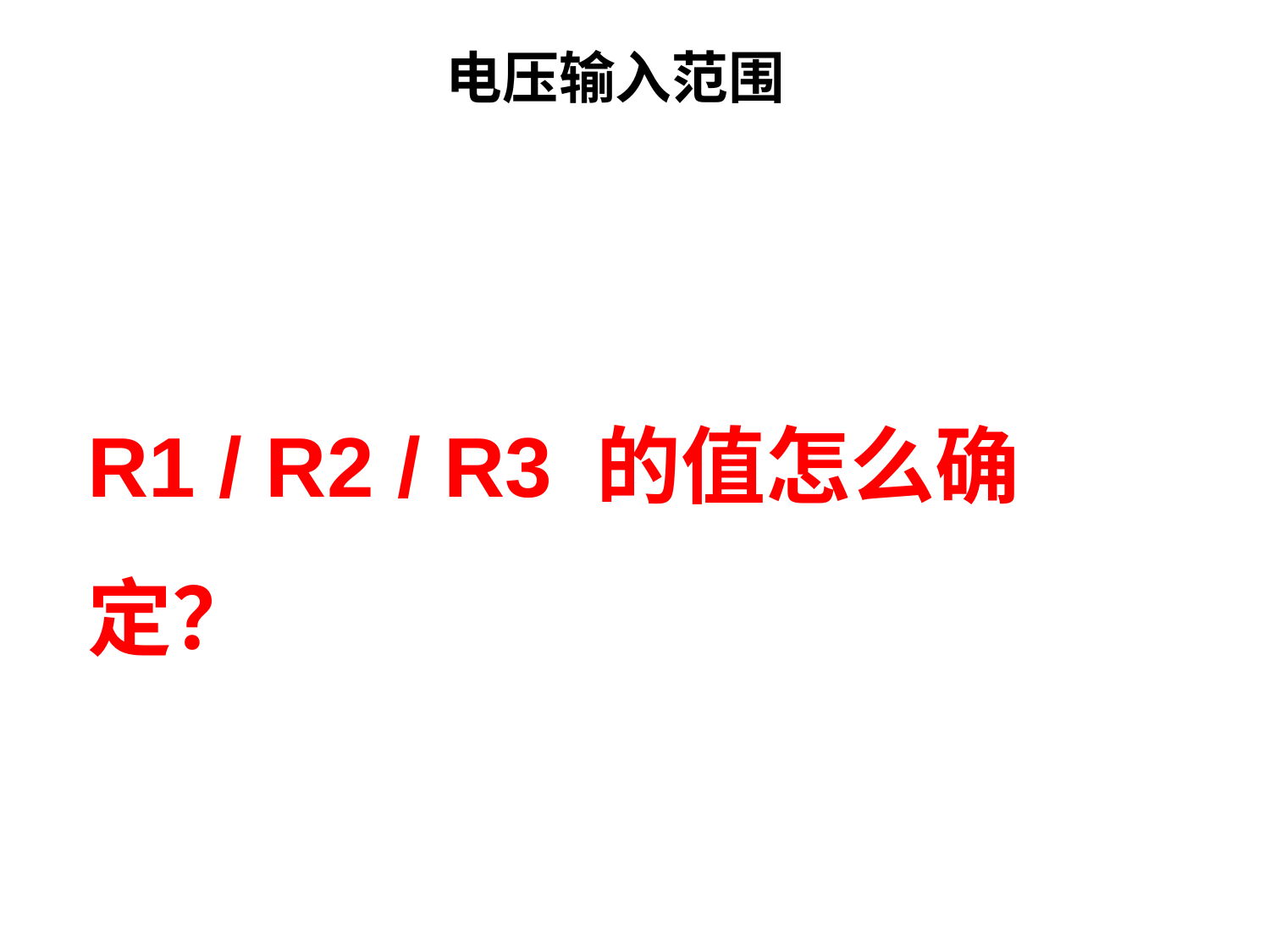

电压输入范围
R1 / R2 / R3 的值怎么确定？